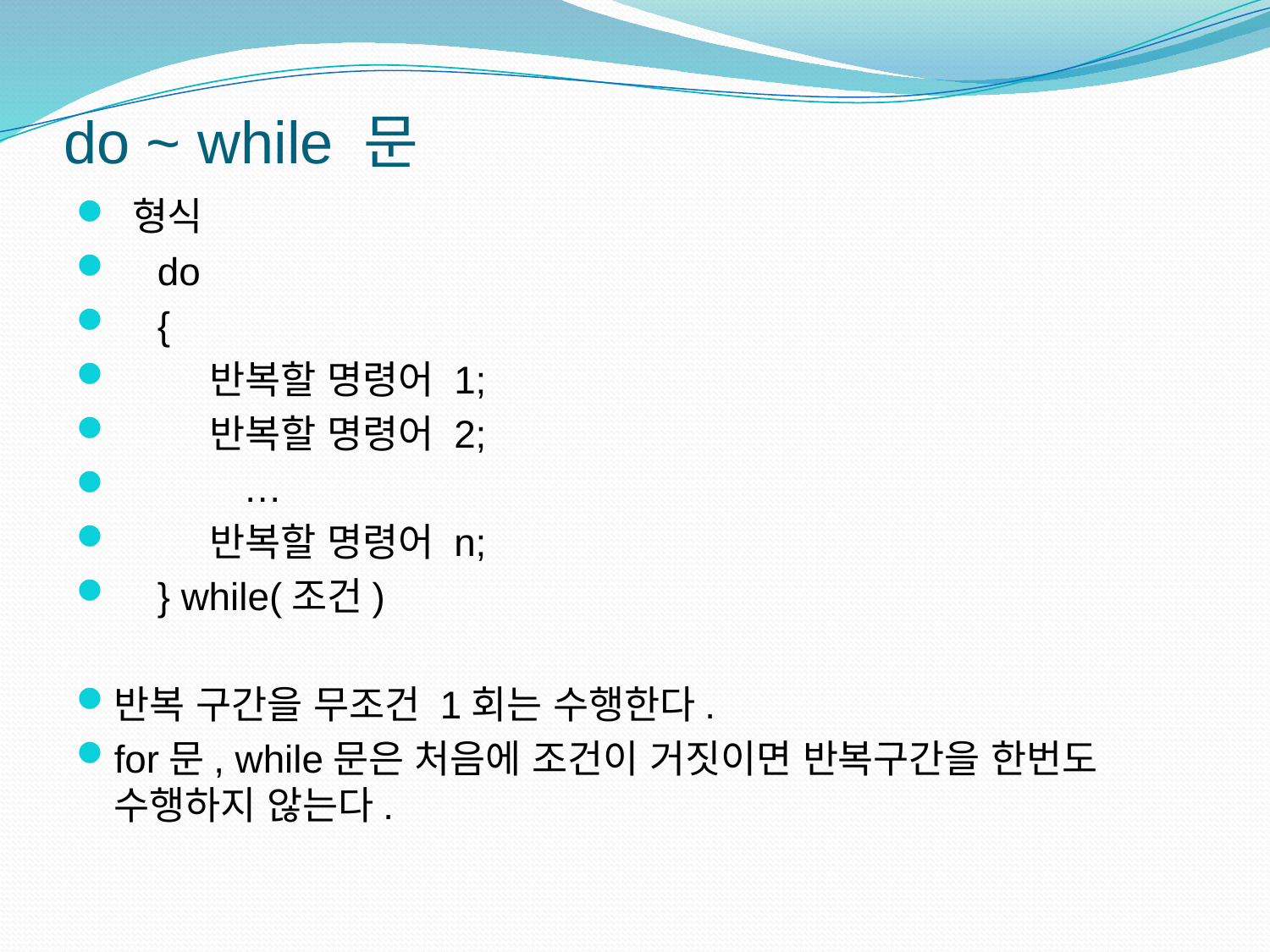

# do ~ while 문
 형식
    do
    {
        반복할 명령어 1;
        반복할 명령어 2;
            …
        반복할 명령어 n;
    } while(조건)

반복 구간을 무조건 1회는 수행한다.
for문, while문은 처음에 조건이 거짓이면 반복구간을 한번도 수행하지 않는다.